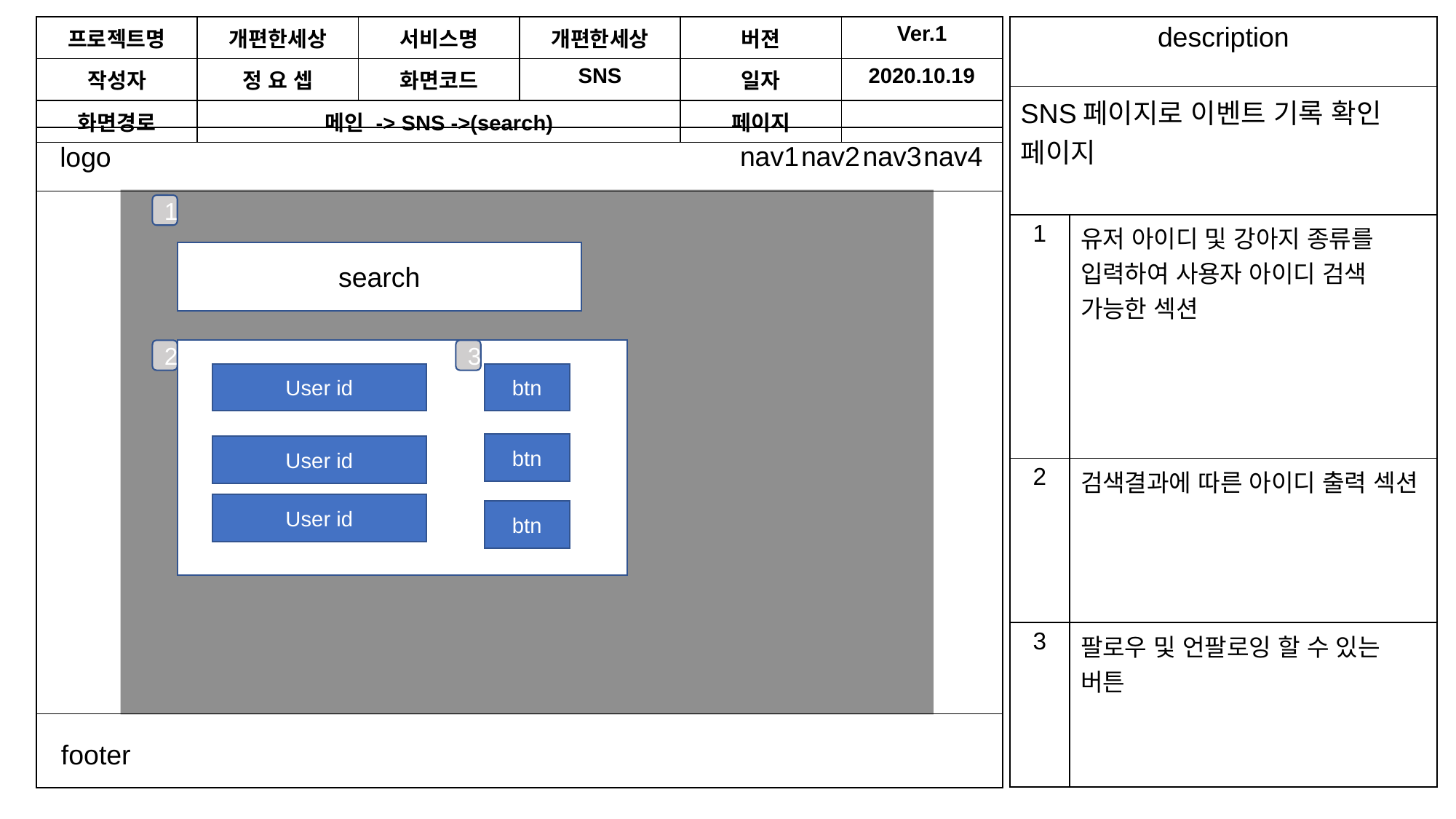

| 프로젝트명 | 개편한세상 | 서비스명 | 개편한세상 | 버젼 | Ver.1 |
| --- | --- | --- | --- | --- | --- |
| 작성자 | 정 요 셉 | 화면코드 | SNS | 일자 | 2020.10.19 |
| 화면경로 | 메인 -> SNS ->(search) |  |  | 페이지 |  |
| description |  |
| --- | --- |
| SNS페이지로 이벤트 기록 확인 페이지 |  |
| 1 | 유저 아이디 및 강아지 종류를 입력하여 사용자 아이디 검색 가능한 섹션 |
| 2 | 검색결과에 따른 아이디 출력 섹션 |
| 3 | 팔로우 및 언팔로잉 할 수 있는 버튼 |

nav1
nav2
nav3
nav4
logo

1
search

2
3
User id
btn
btn
User id
User id
btn
footer